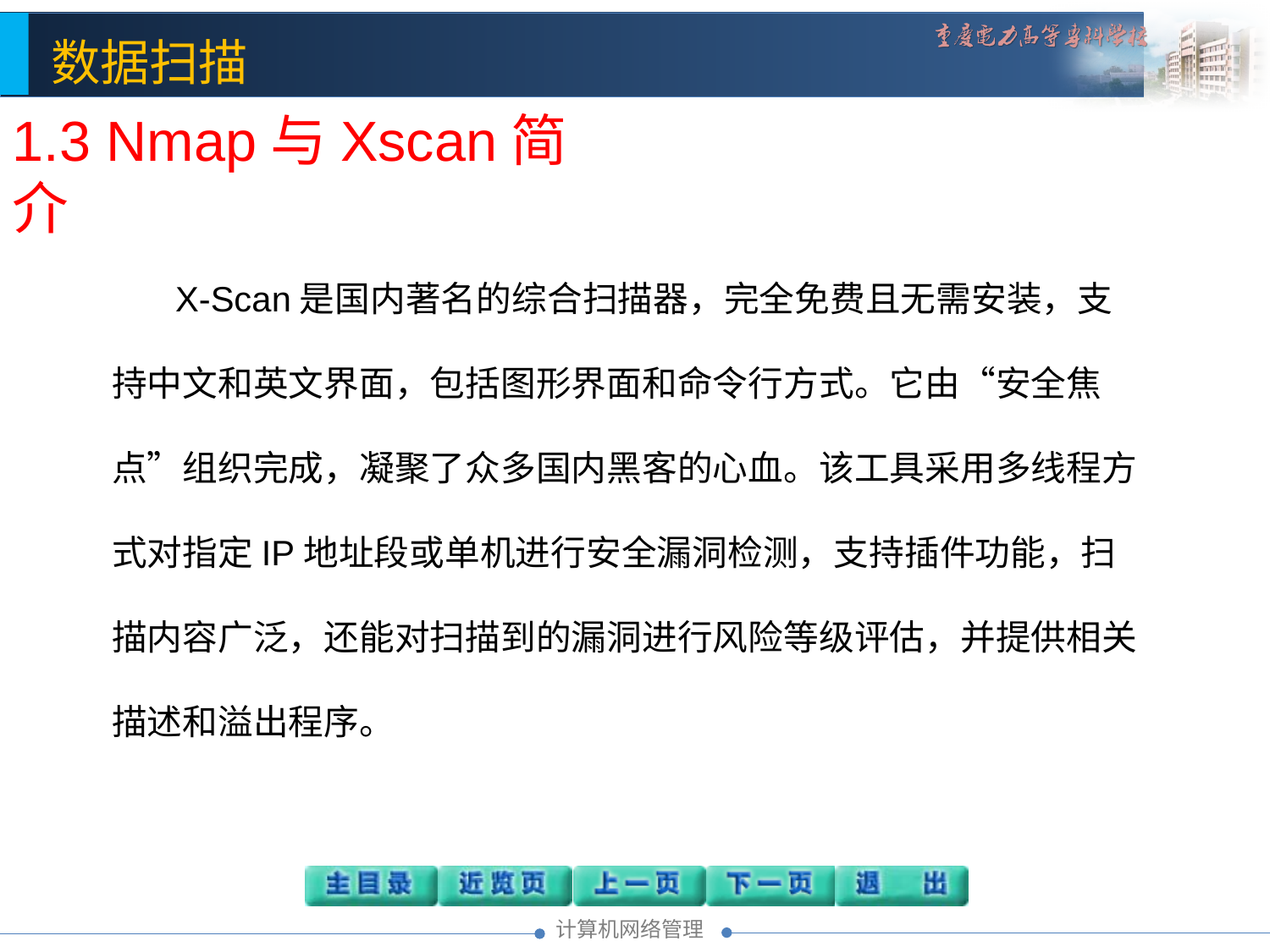

1.3 Nmap与Xscan简介
X-Scan是国内著名的综合扫描器，完全免费且无需安装，支持中文和英文界面，包括图形界面和命令行方式。它由“安全焦点”组织完成，凝聚了众多国内黑客的心血。该工具采用多线程方式对指定IP地址段或单机进行安全漏洞检测，支持插件功能，扫描内容广泛，还能对扫描到的漏洞进行风险等级评估，并提供相关描述和溢出程序。